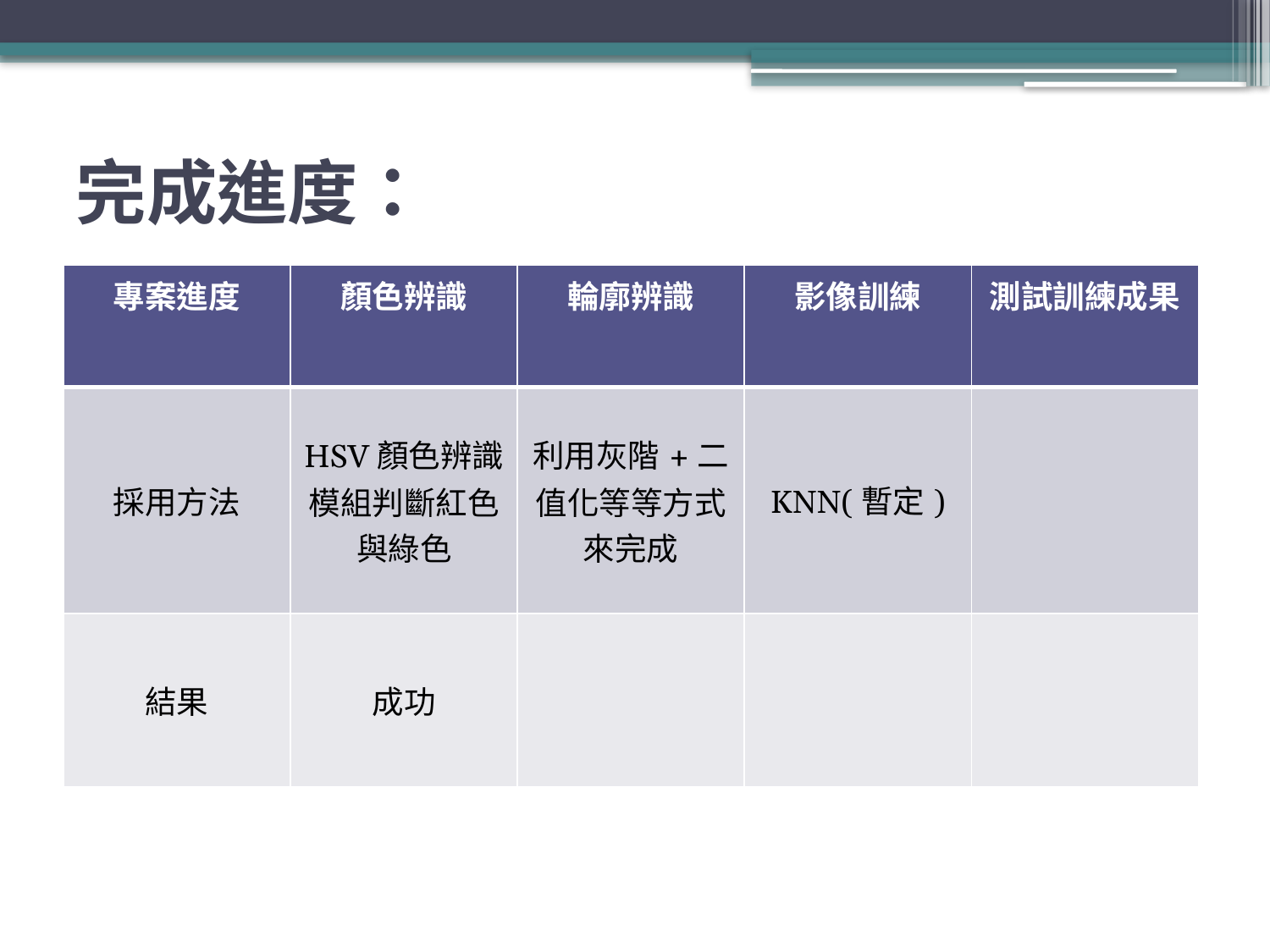

完成進度：
| 專案進度 | 顏色辨識 | 輪廓辨識 | 影像訓練 | 測試訓練成果 |
| --- | --- | --- | --- | --- |
| 採用方法 | HSV顏色辨識模組判斷紅色與綠色 | 利用灰階+二值化等等方式來完成 | KNN(暫定) |  |
| 結果 | 成功 |  |  |  |